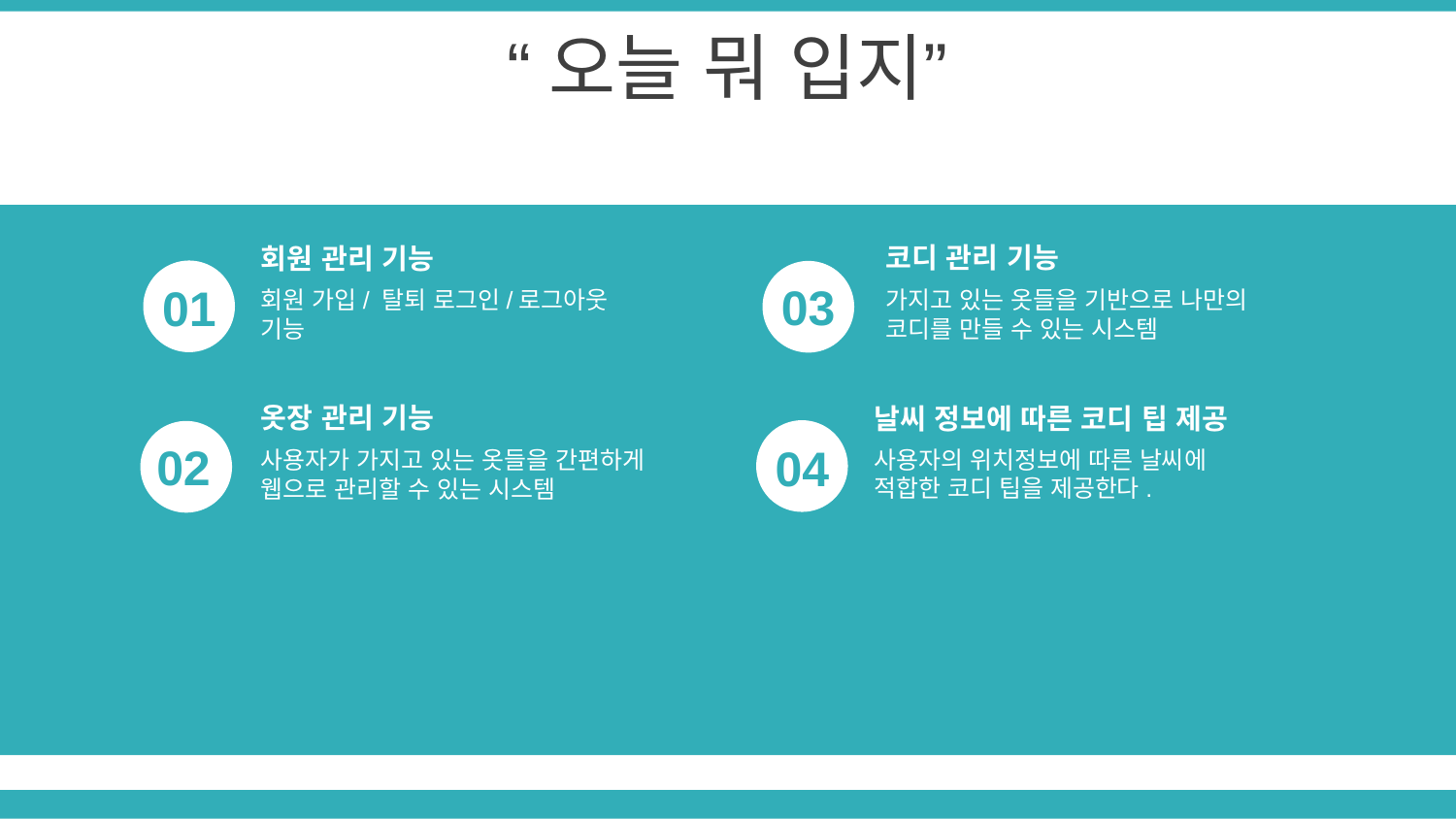

“오늘 뭐 입지”

코디 관리 기능
가지고 있는 옷들을 기반으로 나만의 코디를 만들 수 있는 시스템

회원 관리 기능
회원 가입/ 탈퇴 로그인/로그아웃 기능

03
01
옷장 관리 기능
사용자가 가지고 있는 옷들을 간편하게 웹으로 관리할 수 있는 시스템

날씨 정보에 따른 코디 팁 제공
사용자의 위치정보에 따른 날씨에 적합한 코디 팁을 제공한다.

04

02